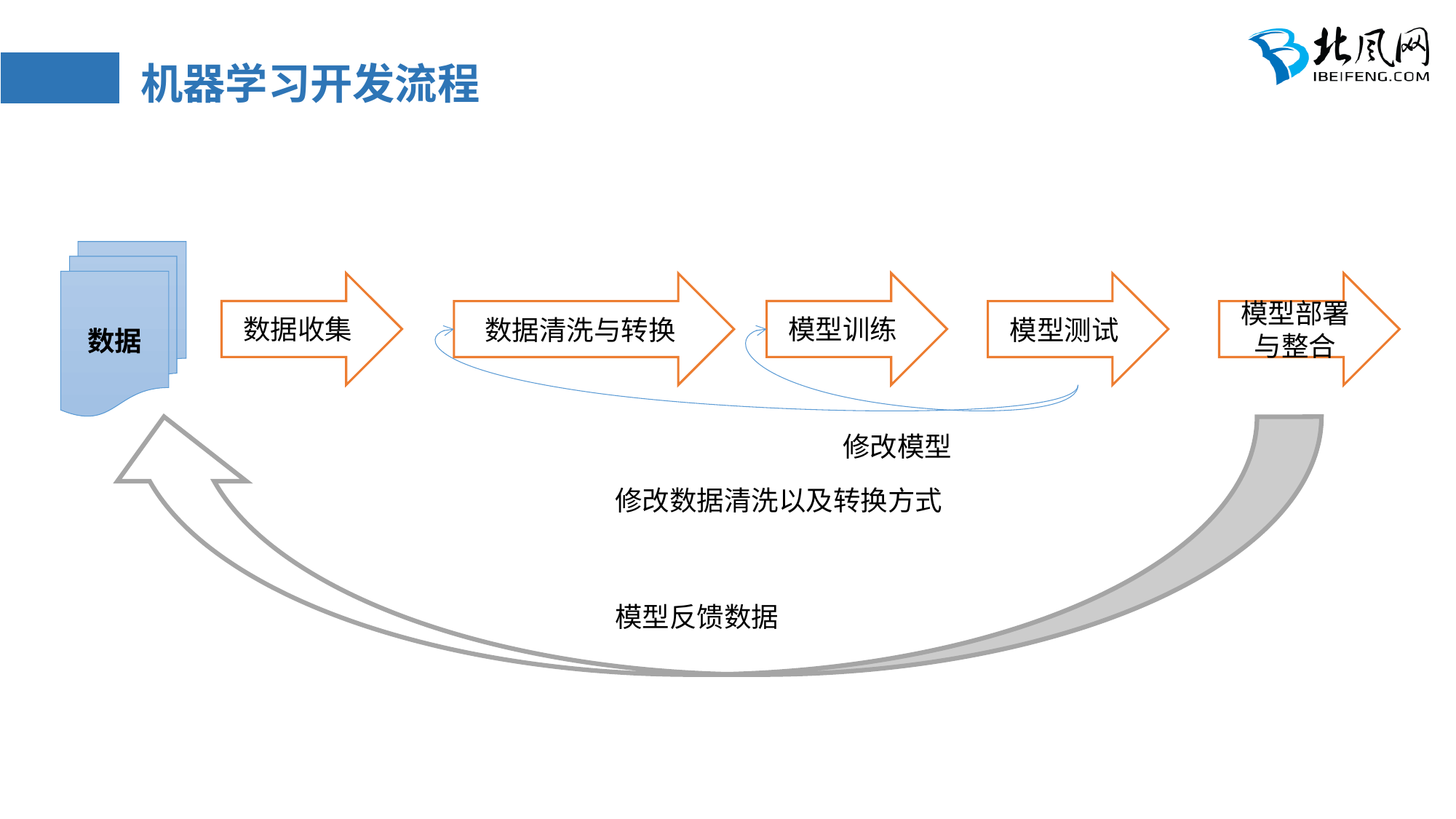

# 机器学习开发流程
数据
数据收集
模型训练
数据清洗与转换
模型测试
模型部署与整合

修改模型
修改数据清洗以及转换方式
模型反馈数据